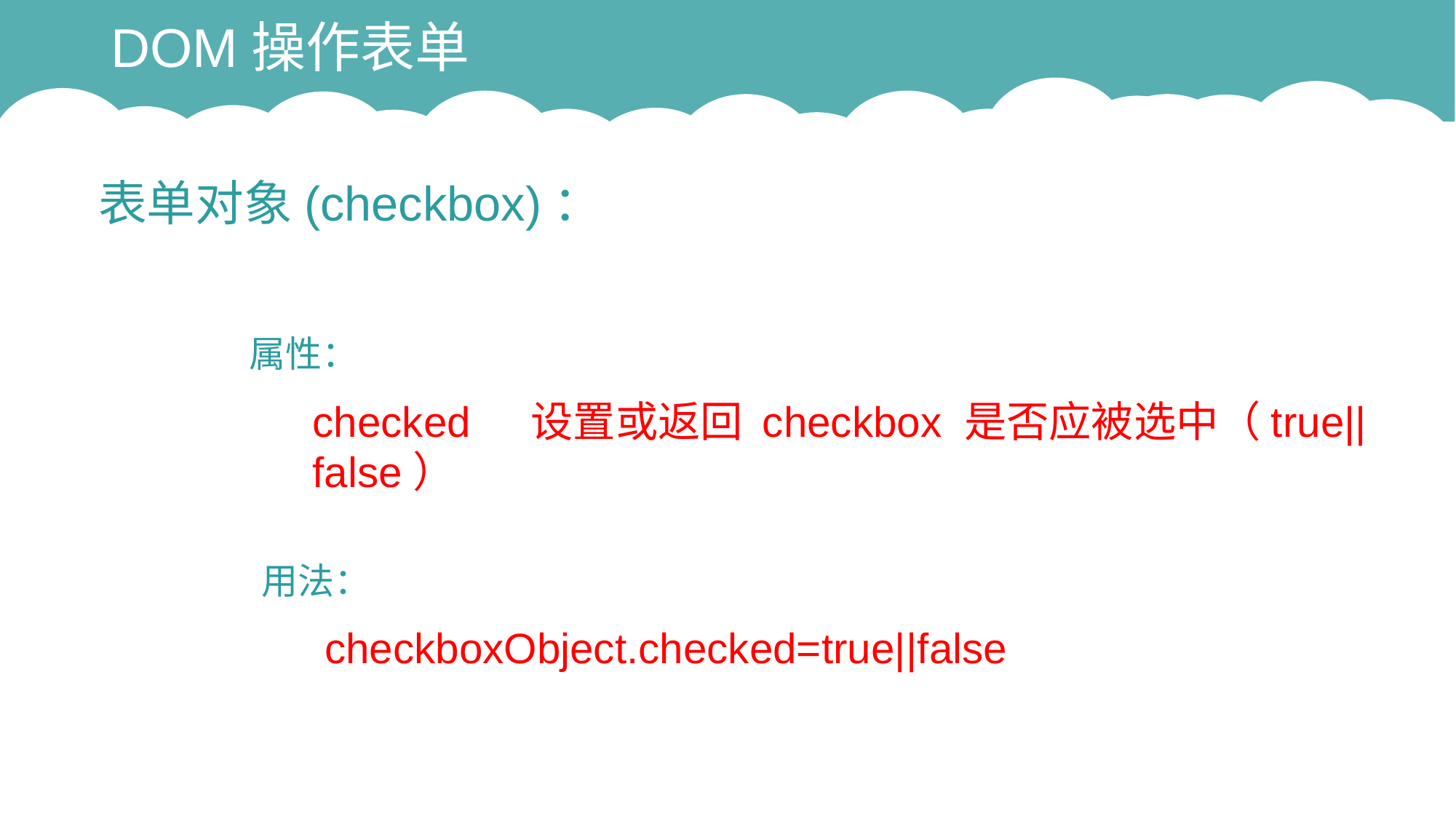

# DOM操作表单
表单对象(checkbox)：
属性：
checked	设置或返回 checkbox 是否应被选中（true||false）
用法：
checkboxObject.checked=true||false